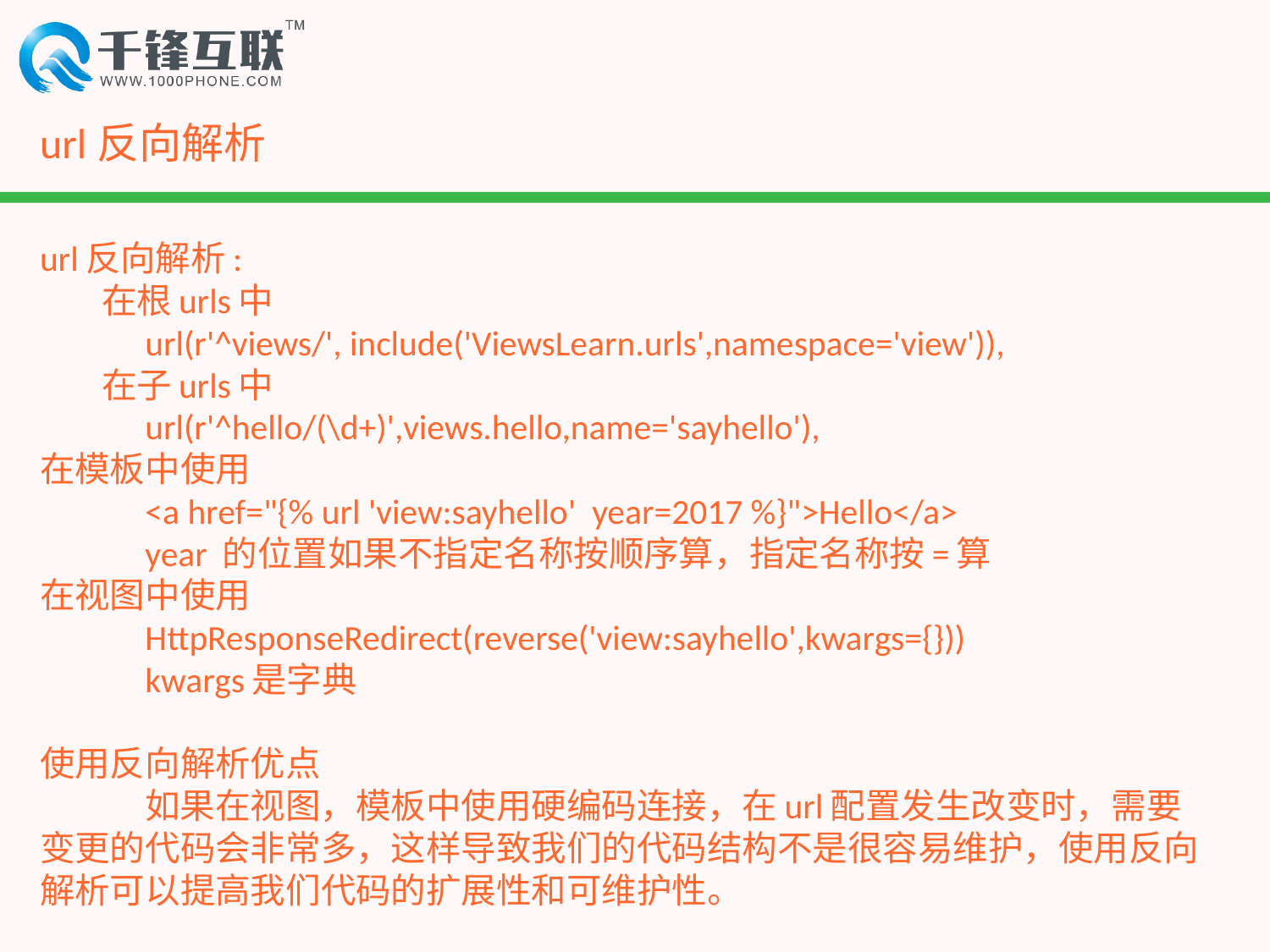

# url反向解析
url反向解析:
       在根urls中
	url(r'^views/', include('ViewsLearn.urls',namespace='view')),
       在子urls中
	url(r'^hello/(\d+)',views.hello,name='sayhello'),
在模板中使用
	<a href="{% url 'view:sayhello'  year=2017 %}">Hello</a>
	year 的位置如果不指定名称按顺序算，指定名称按=算
在视图中使用
	HttpResponseRedirect(reverse('view:sayhello',kwargs={}))
		kwargs是字典

使用反向解析优点
	如果在视图，模板中使用硬编码连接，在url配置发生改变时，需要变更的代码会非常多，这样导致我们的代码结构不是很容易维护，使用反向解析可以提高我们代码的扩展性和可维护性。